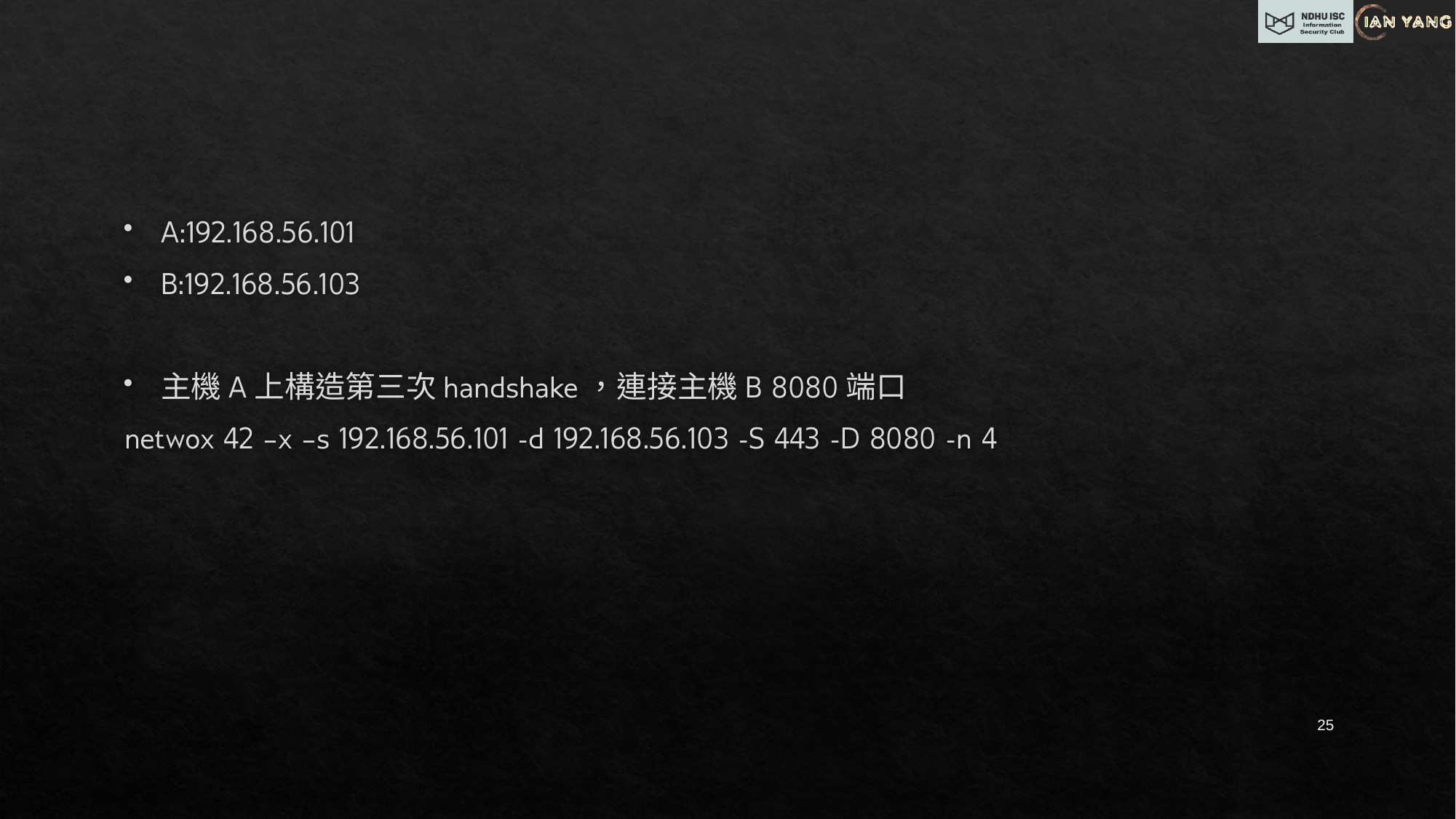

#
A:192.168.56.101
B:192.168.56.103

主機A上構造第三次handshake，連接主機B 8080端口
netwox 42 –x –s 192.168.56.101 -d 192.168.56.103 -S 443 -D 8080 -n 4

25